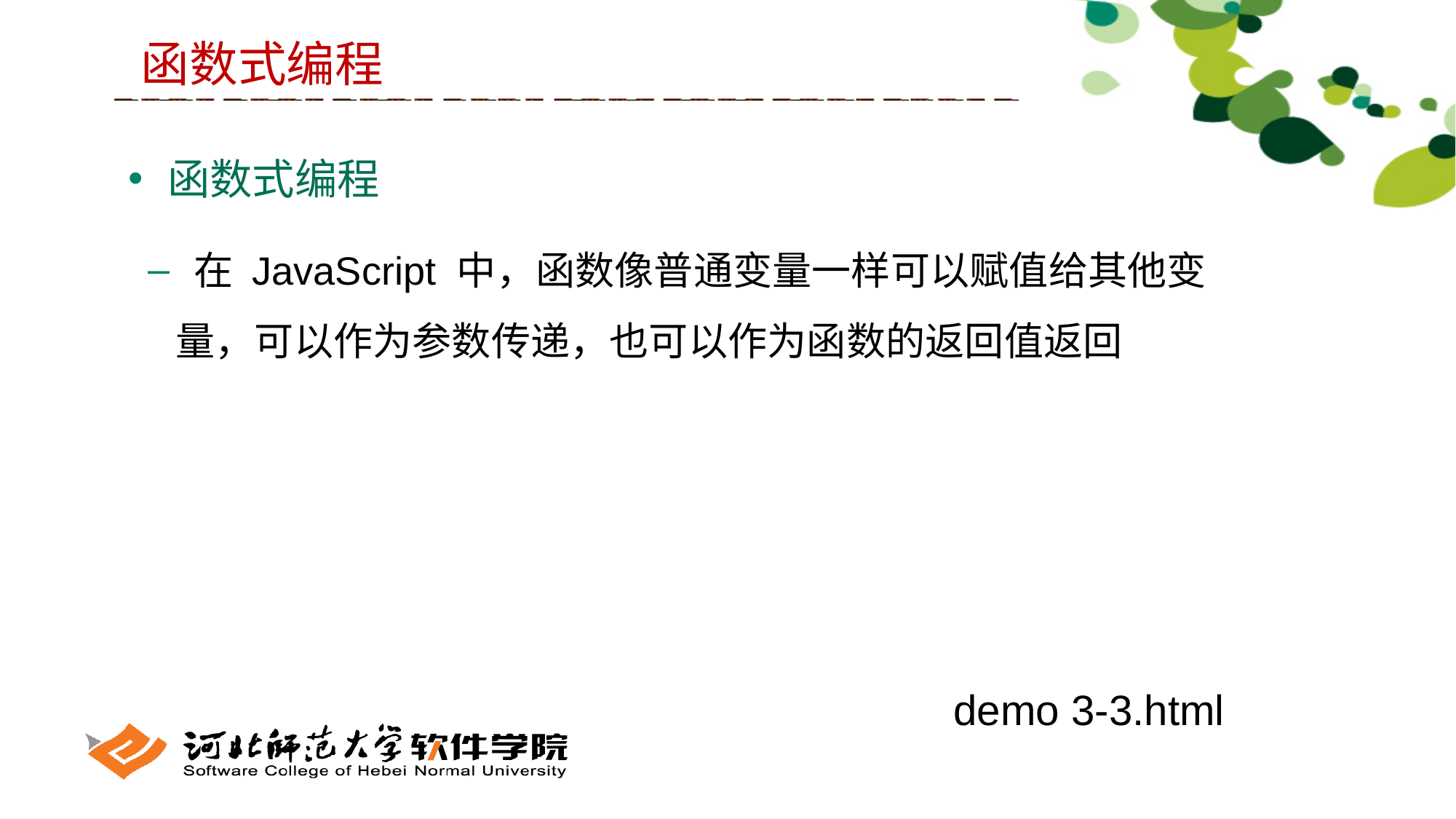

函数式编程

 函数式编程
 在 JavaScript 中，函数像普通变量一样可以赋值给其他变量，可以作为参数传递，也可以作为函数的返回值返回
demo 3-3.html